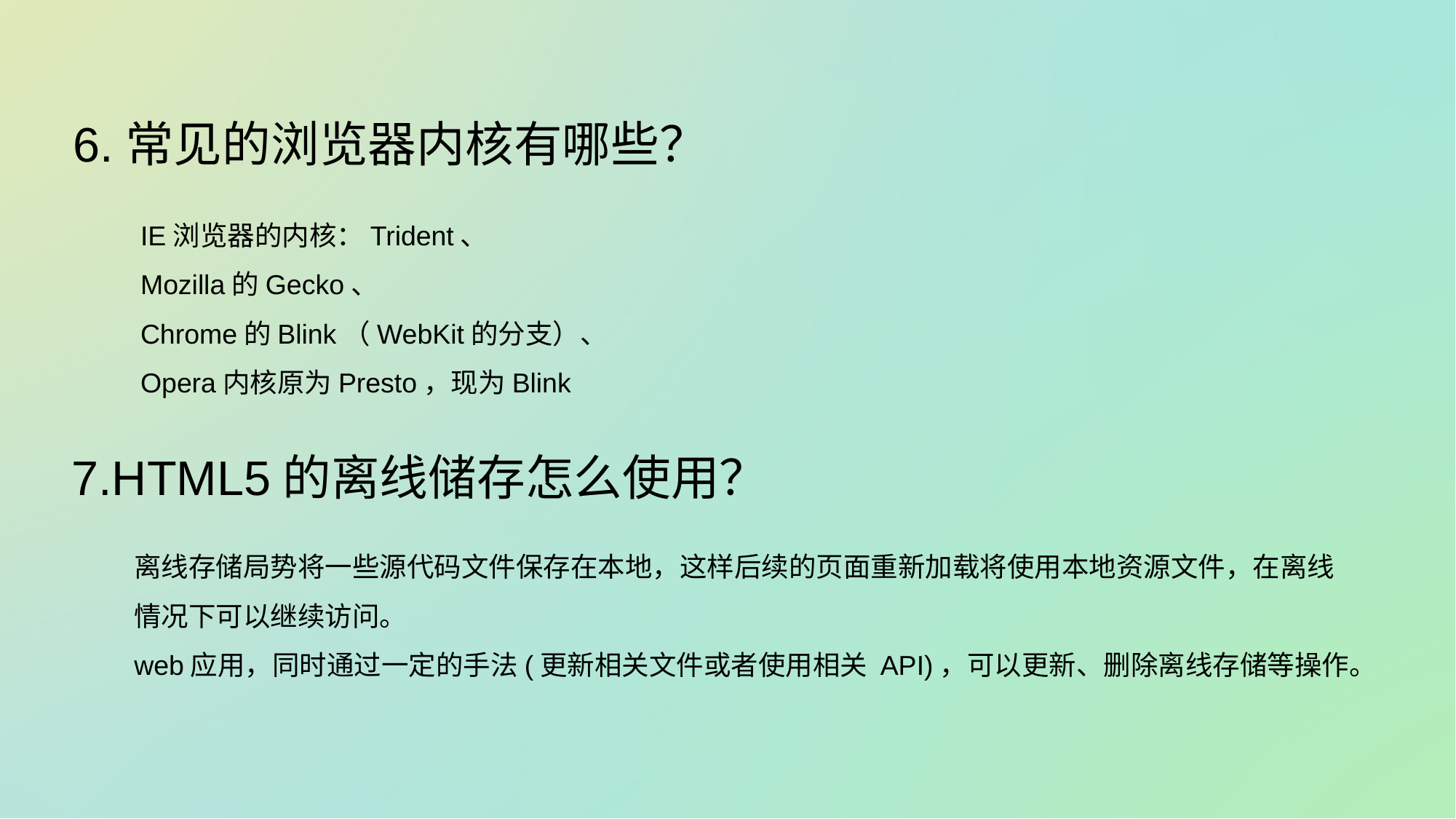

6.常见的浏览器内核有哪些？
IE浏览器的内核：Trident、
Mozilla的Gecko、
Chrome的Blink（WebKit的分支）、
Opera内核原为Presto，现为Blink
7.HTML5的离线储存怎么使用？
离线存储局势将一些源代码文件保存在本地，这样后续的页面重新加载将使用本地资源文件，在离线情况下可以继续访问。
web应用，同时通过一定的手法(更新相关文件或者使用相关 API)，可以更新、删除离线存储等操作。